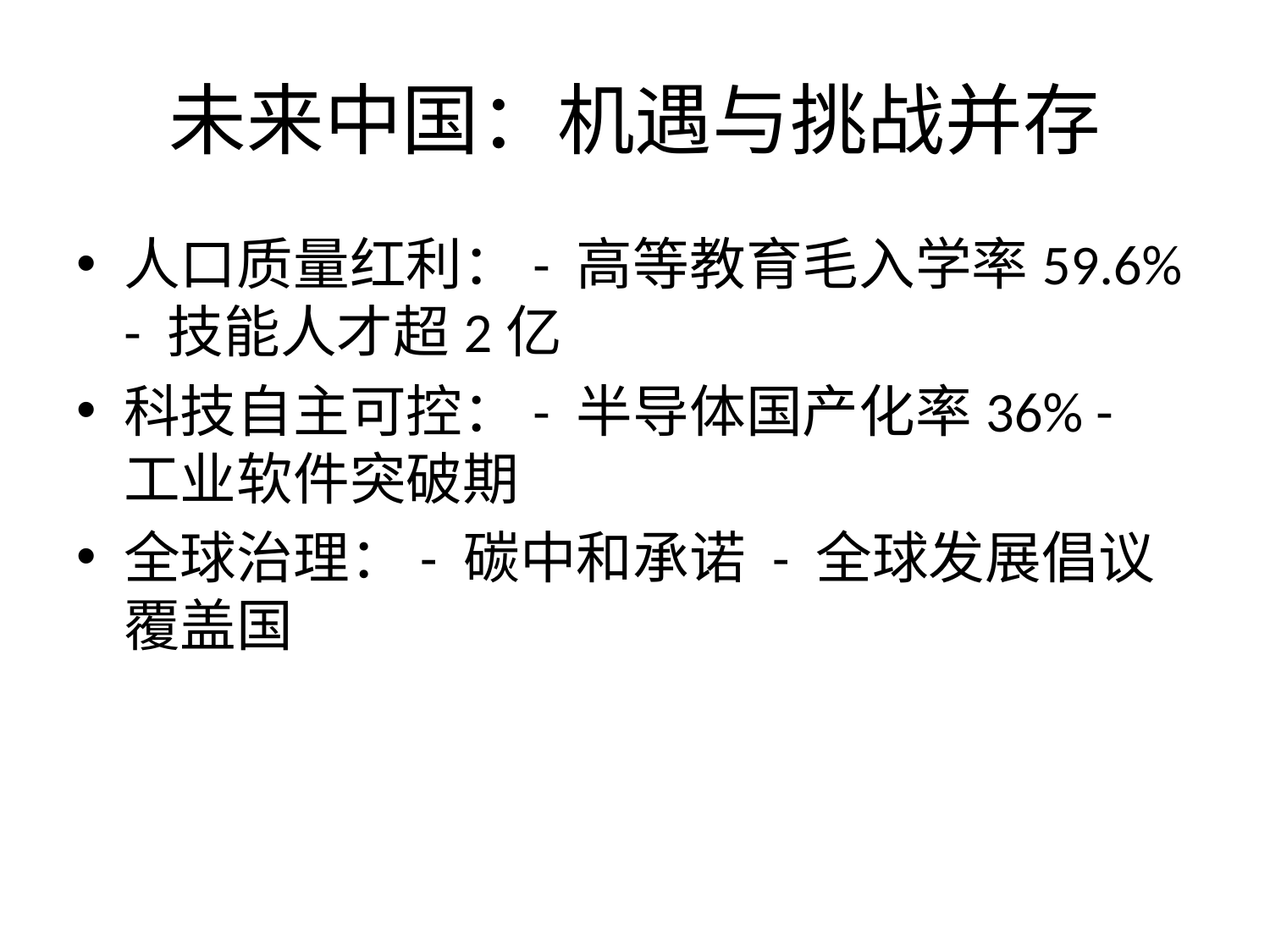

# 未来中国：机遇与挑战并存
人口质量红利：- 高等教育毛入学率59.6% - 技能人才超2亿
科技自主可控：- 半导体国产化率36% - 工业软件突破期
全球治理：- 碳中和承诺 - 全球发展倡议覆盖国